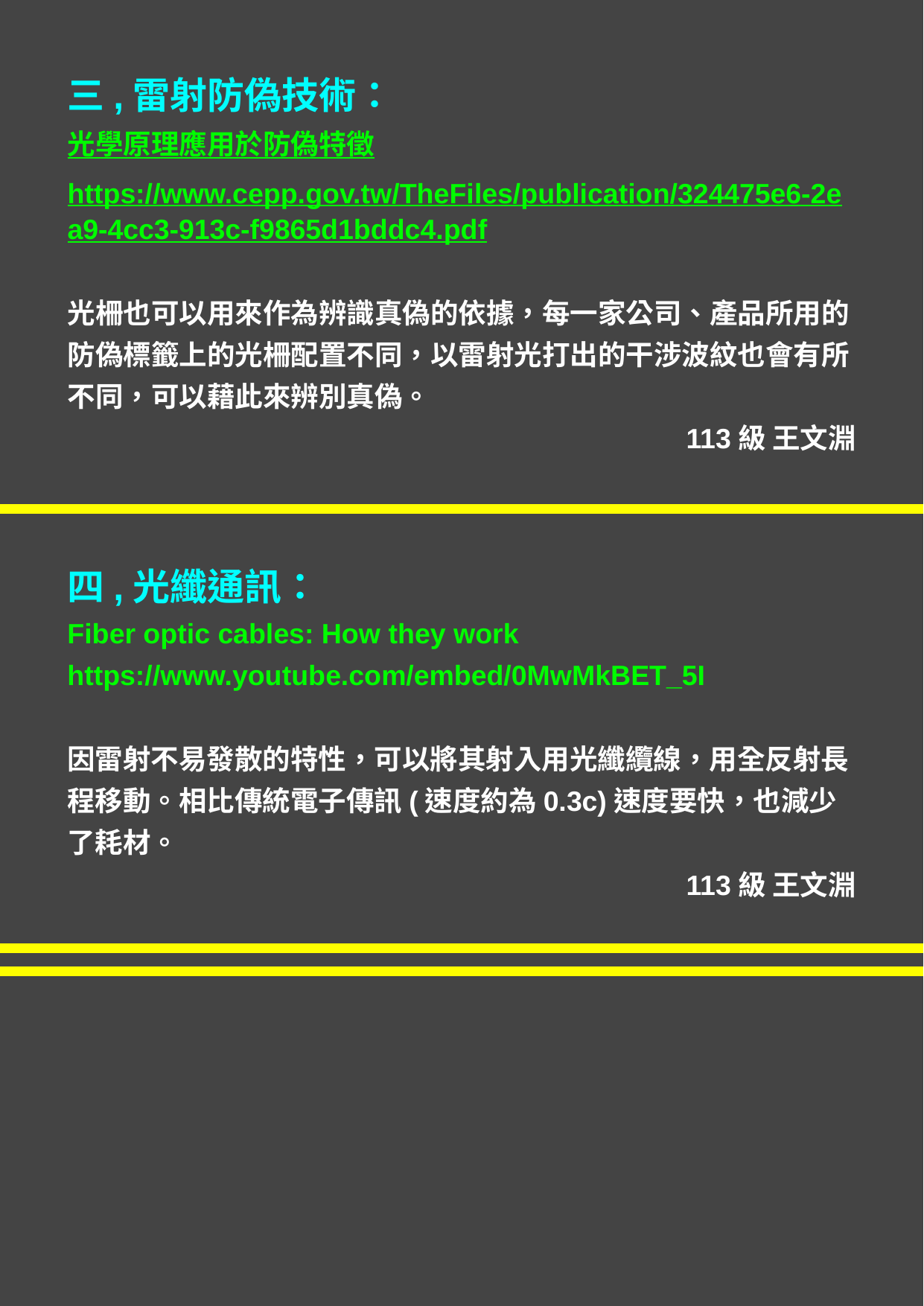

三,雷射防偽技術：
光學原理應用於防偽特徵
https://www.cepp.gov.tw/TheFiles/publication/324475e6-2ea9-4cc3-913c-f9865d1bddc4.pdf

光柵也可以用來作為辨識真偽的依據，每一家公司、產品所用的防偽標籤上的光柵配置不同，以雷射光打出的干涉波紋也會有所不同，可以藉此來辨別真偽。
113級 王文淵
四,光纖通訊：
Fiber optic cables: How they work
https://www.youtube.com/embed/0MwMkBET_5I

因雷射不易發散的特性，可以將其射入用光纖纜線，用全反射長程移動。相比傳統電子傳訊(速度約為0.3c)速度要快，也減少了耗材。
113級 王文淵